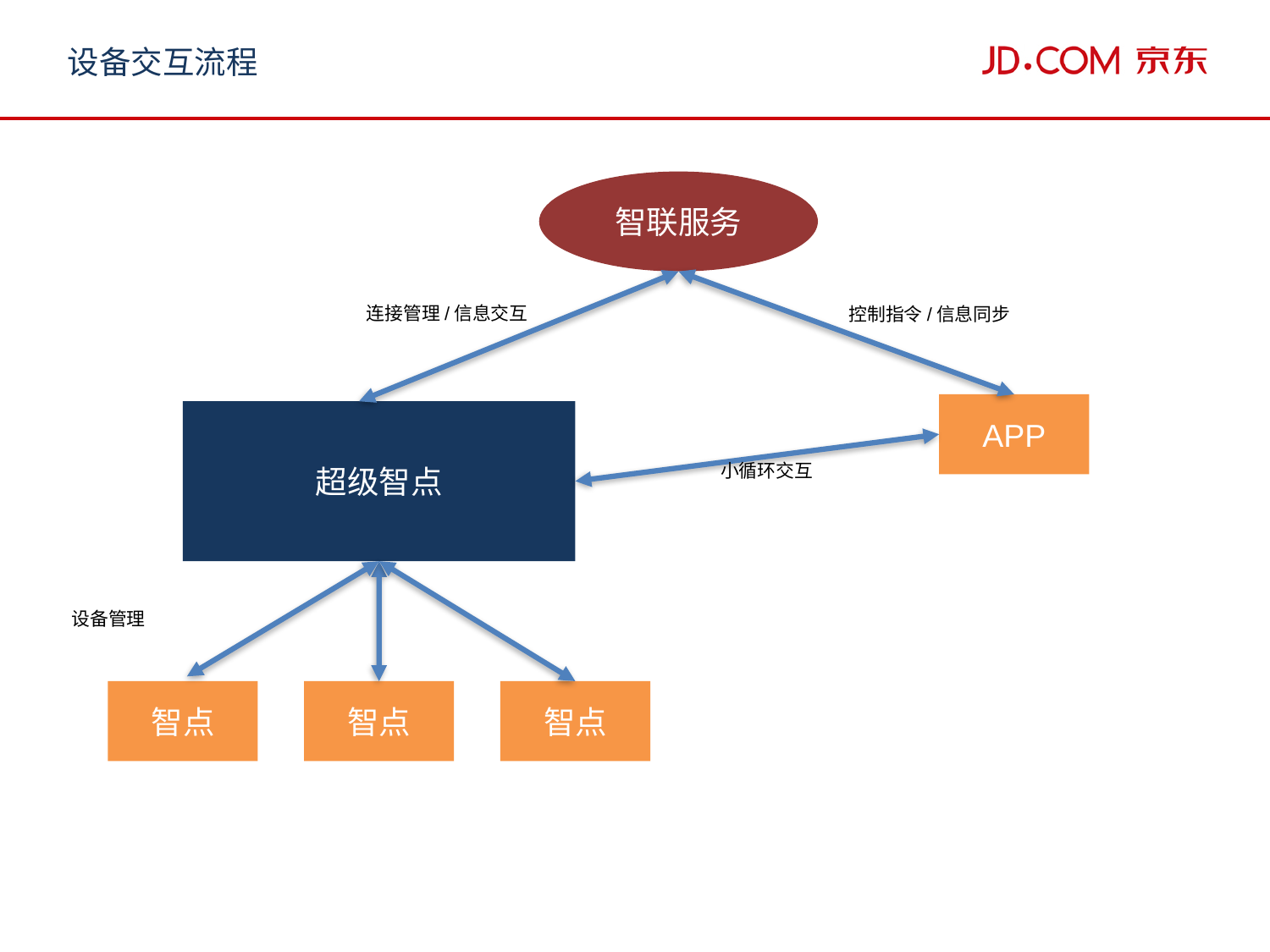

设备交互流程
智联服务
连接管理/信息交互
控制指令/信息同步
APP
超级智点
小循环交互
设备管理
智点
智点
智点